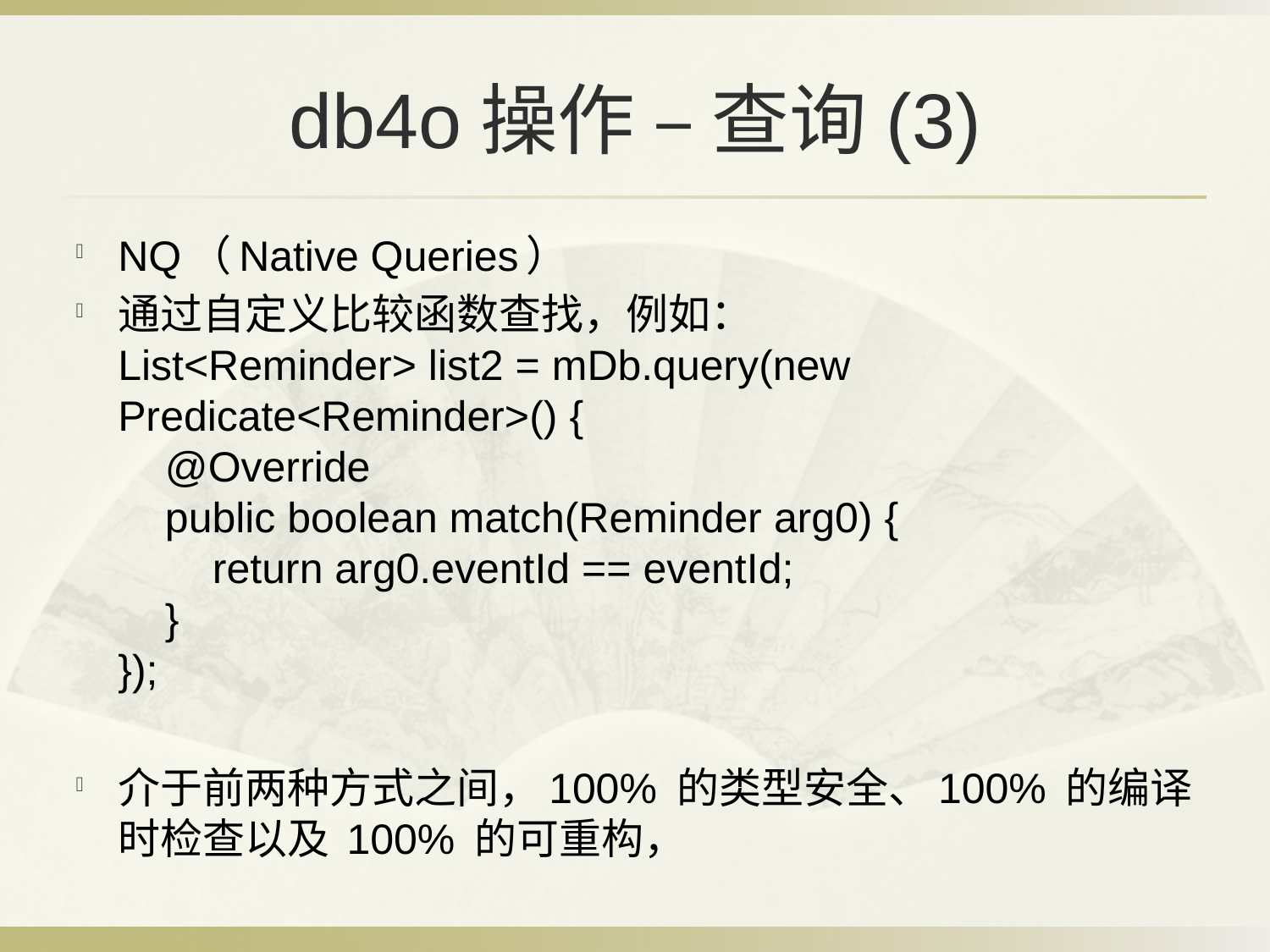

# db4o操作 – 查询(3)
NQ（Native Queries）
通过自定义比较函数查找，例如：
List<Reminder> list2 = mDb.query(new Predicate<Reminder>() {
    @Override
    public boolean match(Reminder arg0) {
        return arg0.eventId == eventId;
    }
});

介于前两种方式之间，100% 的类型安全、100% 的编译时检查以及 100% 的可重构，